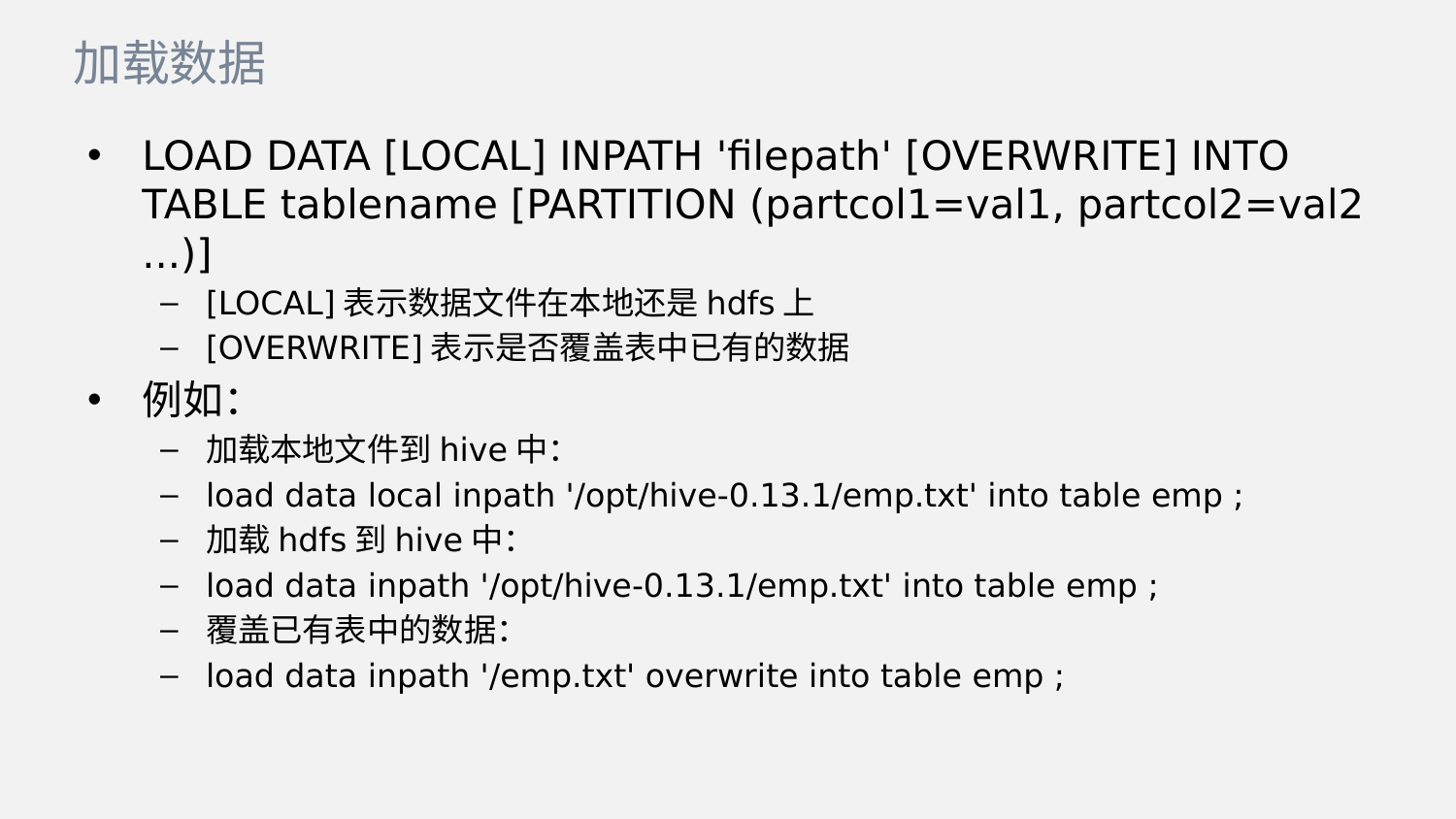

加载数据
LOAD DATA [LOCAL] INPATH 'filepath' [OVERWRITE] INTO TABLE tablename [PARTITION (partcol1=val1, partcol2=val2 ...)]
[LOCAL]表示数据文件在本地还是hdfs上
[OVERWRITE]表示是否覆盖表中已有的数据
例如：
加载本地文件到hive中：
load data local inpath '/opt/hive-0.13.1/emp.txt' into table emp ;
加载hdfs到hive中：
load data inpath '/opt/hive-0.13.1/emp.txt' into table emp ;
覆盖已有表中的数据：
load data inpath '/emp.txt' overwrite into table emp ;